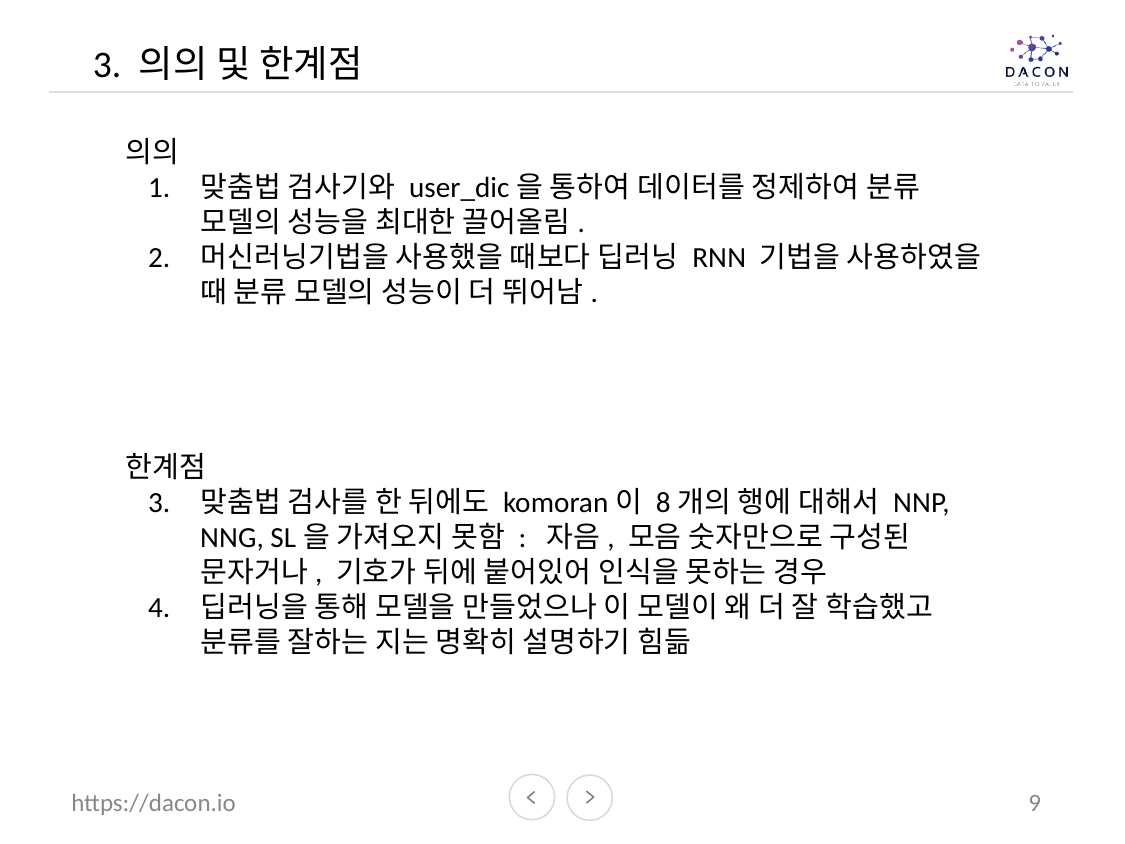

3. 의의 및 한계점
의의
맞춤법 검사기와 user_dic을 통하여 데이터를 정제하여 분류 모델의 성능을 최대한 끌어올림.
머신러닝기법을 사용했을 때보다 딥러닝 RNN 기법을 사용하였을 때 분류 모델의 성능이 더 뛰어남.

한계점
맞춤법 검사를 한 뒤에도 komoran이 8개의 행에 대해서 NNP, NNG, SL을 가져오지 못함 :  자음, 모음 숫자만으로 구성된 문자거나, 기호가 뒤에 붙어있어 인식을 못하는 경우
딥러닝을 통해 모델을 만들었으나 이 모델이 왜 더 잘 학습했고 분류를 잘하는 지는 명확히 설명하기 힘듦
https://dacon.io
9